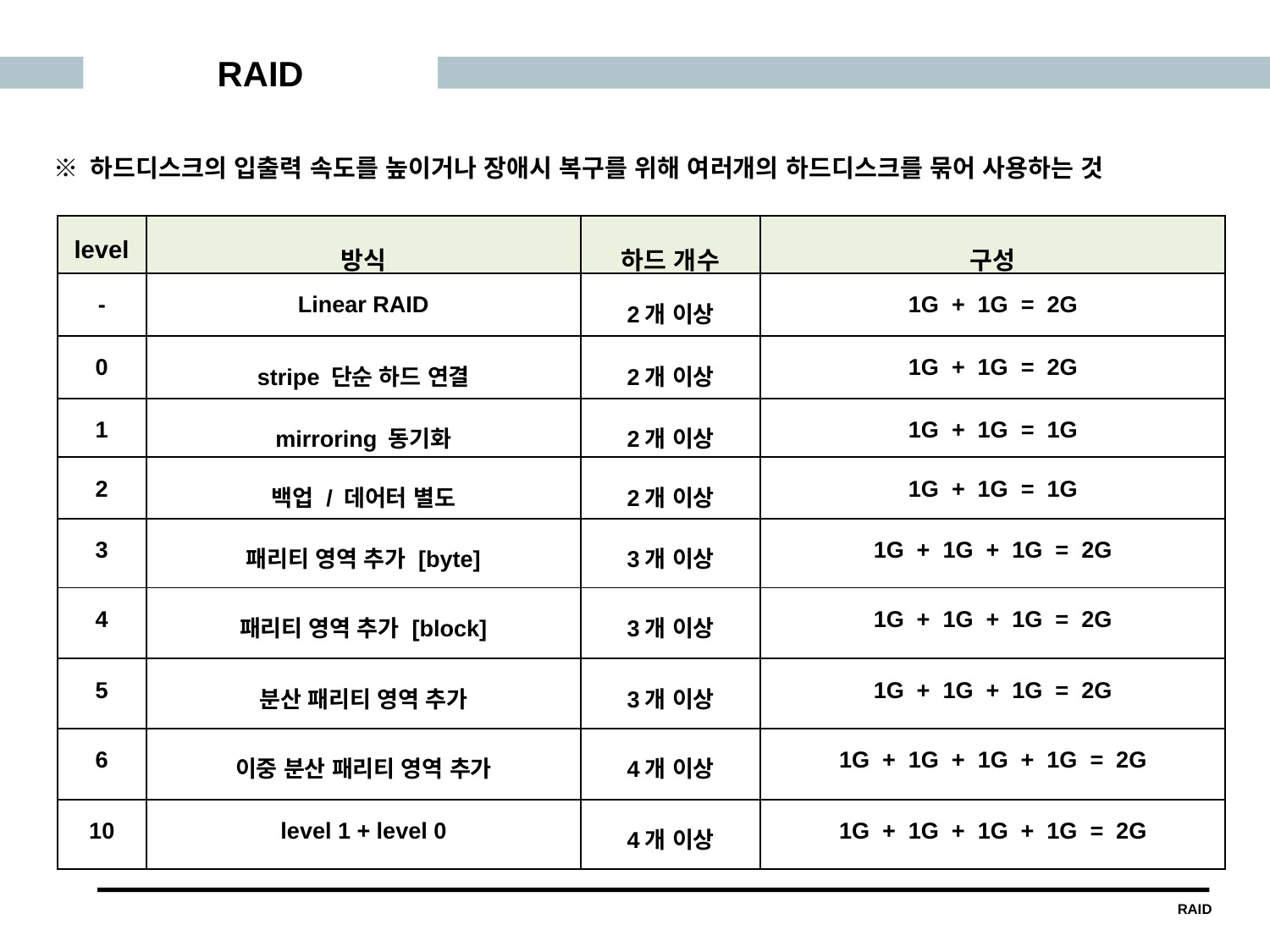

RAID

※ 하드디스크의 입출력 속도를 높이거나 장애시 복구를 위해 여러개의 하드디스크를 묶어 사용하는 것
| level | 방식 | 하드 개수 | 구성 |
| --- | --- | --- | --- |
| - | Linear RAID | 2개 이상 | 1G + 1G = 2G |
| 0 | stripe 단순 하드 연결 | 2개 이상 | 1G + 1G = 2G |
| 1 | mirroring 동기화 | 2개 이상 | 1G + 1G = 1G |
| 2 | 백업 / 데어터 별도 | 2개 이상 | 1G + 1G = 1G |
| 3 | 패리티 영역 추가 [byte] | 3개 이상 | 1G + 1G + 1G = 2G |
| 4 | 패리티 영역 추가 [block] | 3개 이상 | 1G + 1G + 1G = 2G |
| 5 | 분산 패리티 영역 추가 | 3개 이상 | 1G + 1G + 1G = 2G |
| 6 | 이중 분산 패리티 영역 추가 | 4개 이상 | 1G + 1G + 1G + 1G = 2G |
| 10 | level 1 + level 0 | 4개 이상 | 1G + 1G + 1G + 1G = 2G |

RAID